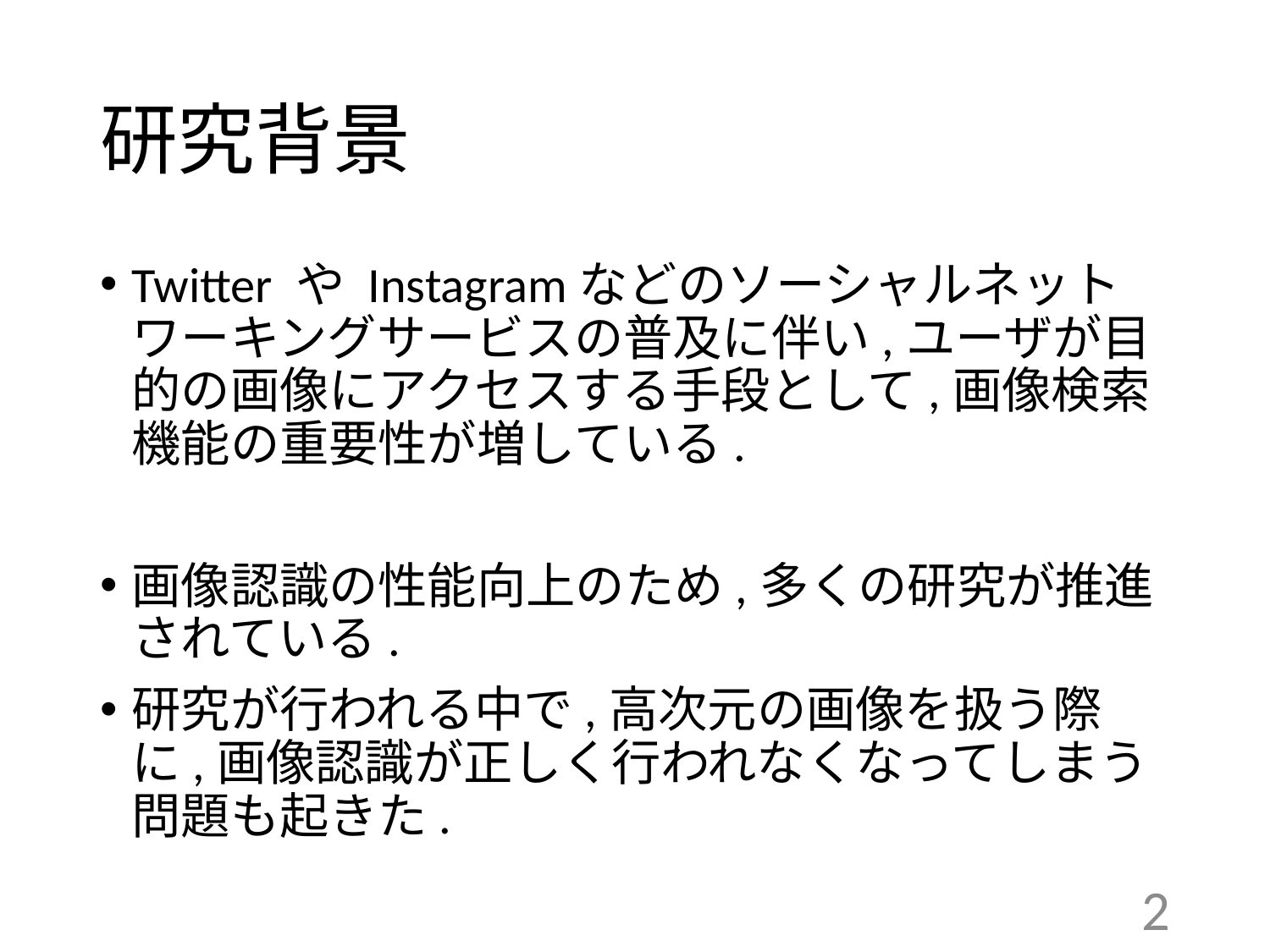

# 研究背景
Twitter や Instagramなどのソーシャルネットワーキングサービスの普及に伴い,ユーザが目的の画像にアクセスする手段として,画像検索機能の重要性が増している.

画像認識の性能向上のため,多くの研究が推進されている.
研究が行われる中で,高次元の画像を扱う際に,画像認識が正しく行われなくなってしまう問題も起きた.

2